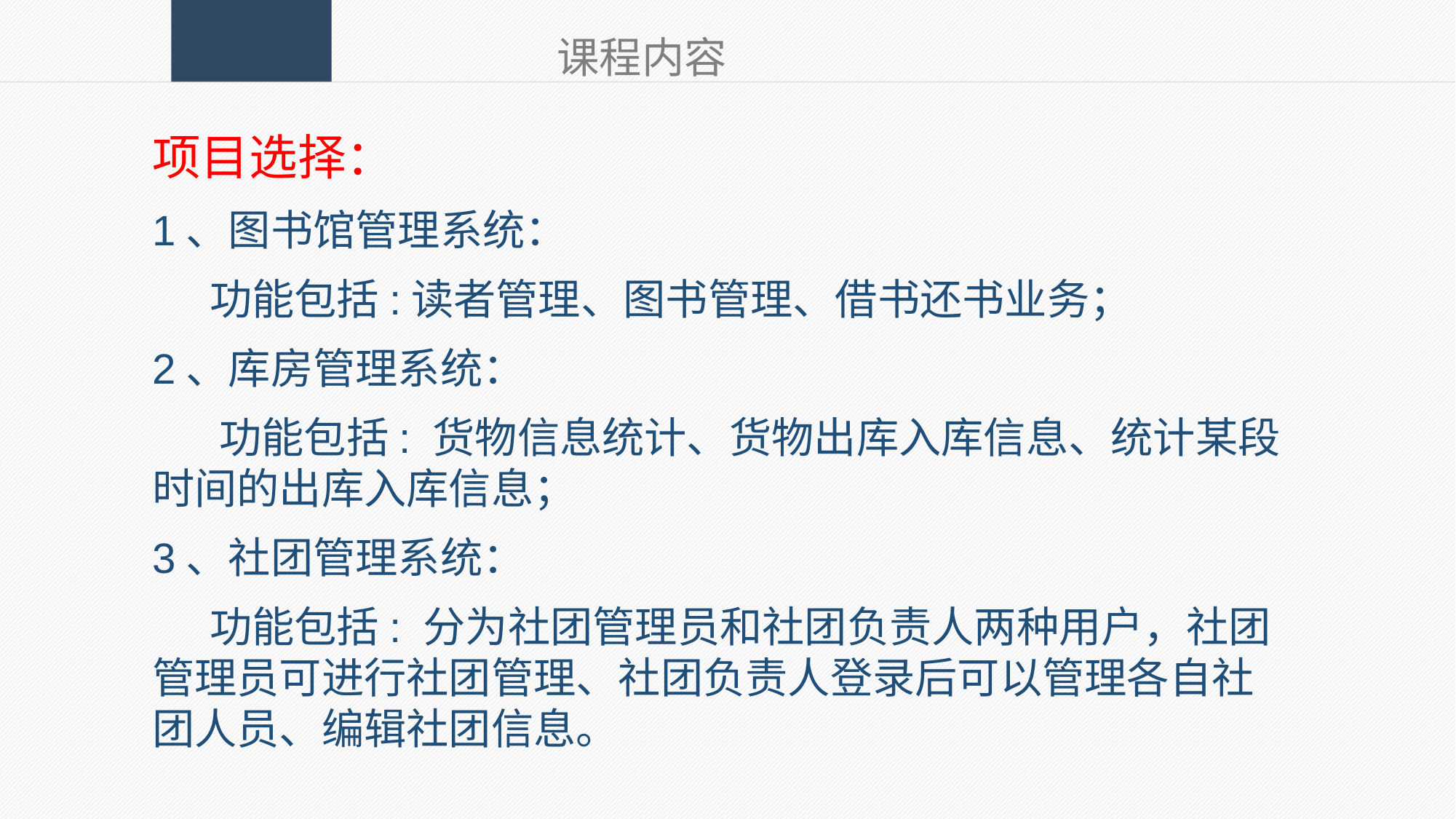

课程内容

项目选择：
1、图书馆管理系统：
     功能包括:读者管理、图书管理、借书还书业务；
2、库房管理系统：
      功能包括: 货物信息统计、货物出库入库信息、统计某段时间的出库入库信息；
3、社团管理系统：
     功能包括: 分为社团管理员和社团负责人两种用户，社团管理员可进行社团管理、社团负责人登录后可以管理各自社团人员、编辑社团信息。